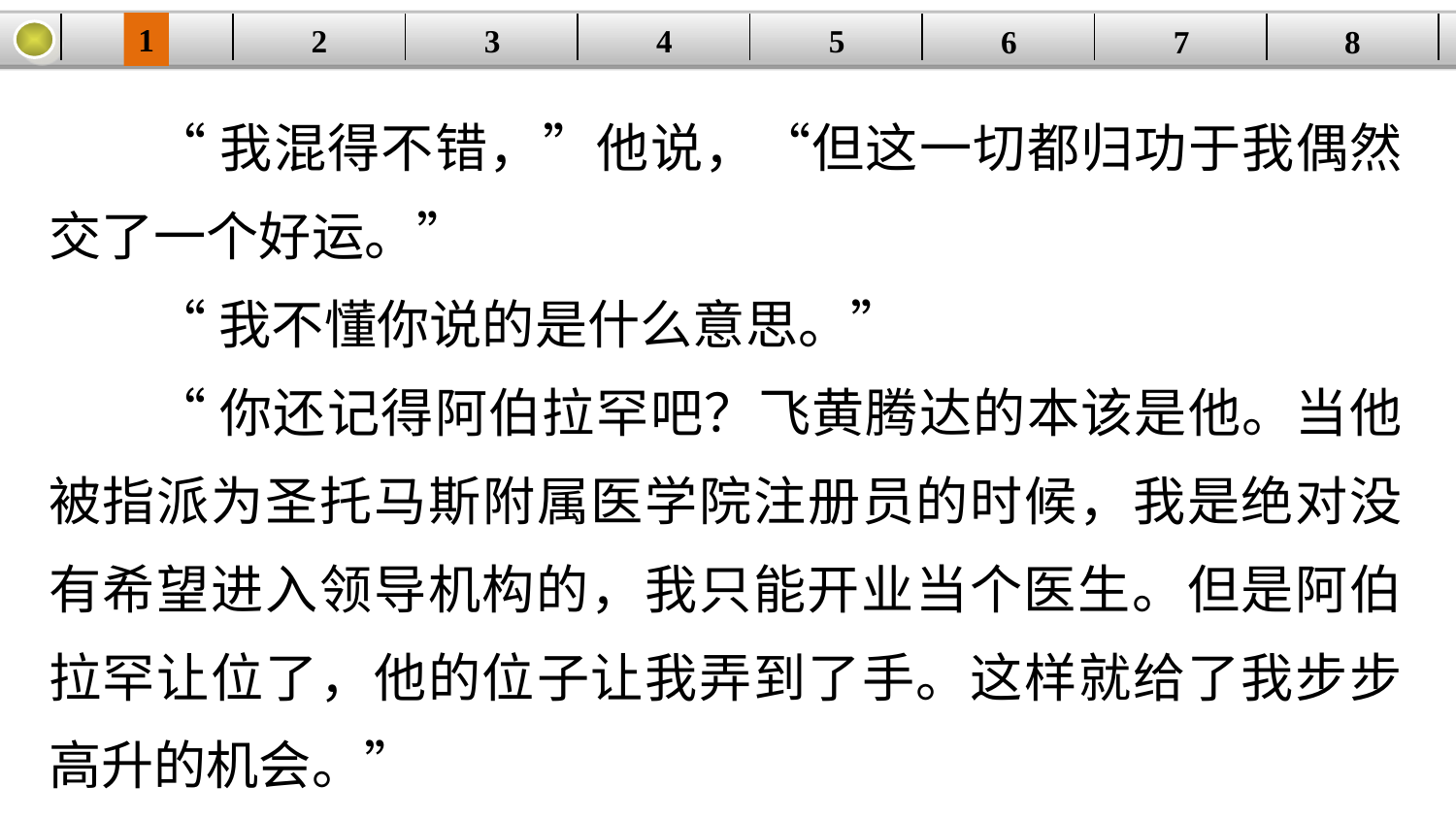

1
2
3
4
|  |  |  |  |  |  |  |  |
| --- | --- | --- | --- | --- | --- | --- | --- |
5
6
7
8

“我混得不错，”他说，“但这一切都归功于我偶然交了一个好运。”
“我不懂你说的是什么意思。”
“你还记得阿伯拉罕吧？飞黄腾达的本该是他。当他被指派为圣托马斯附属医学院注册员的时候，我是绝对没有希望进入领导机构的，我只能开业当个医生。但是阿伯拉罕让位了，他的位子让我弄到了手。这样就给了我步步高升的机会。”